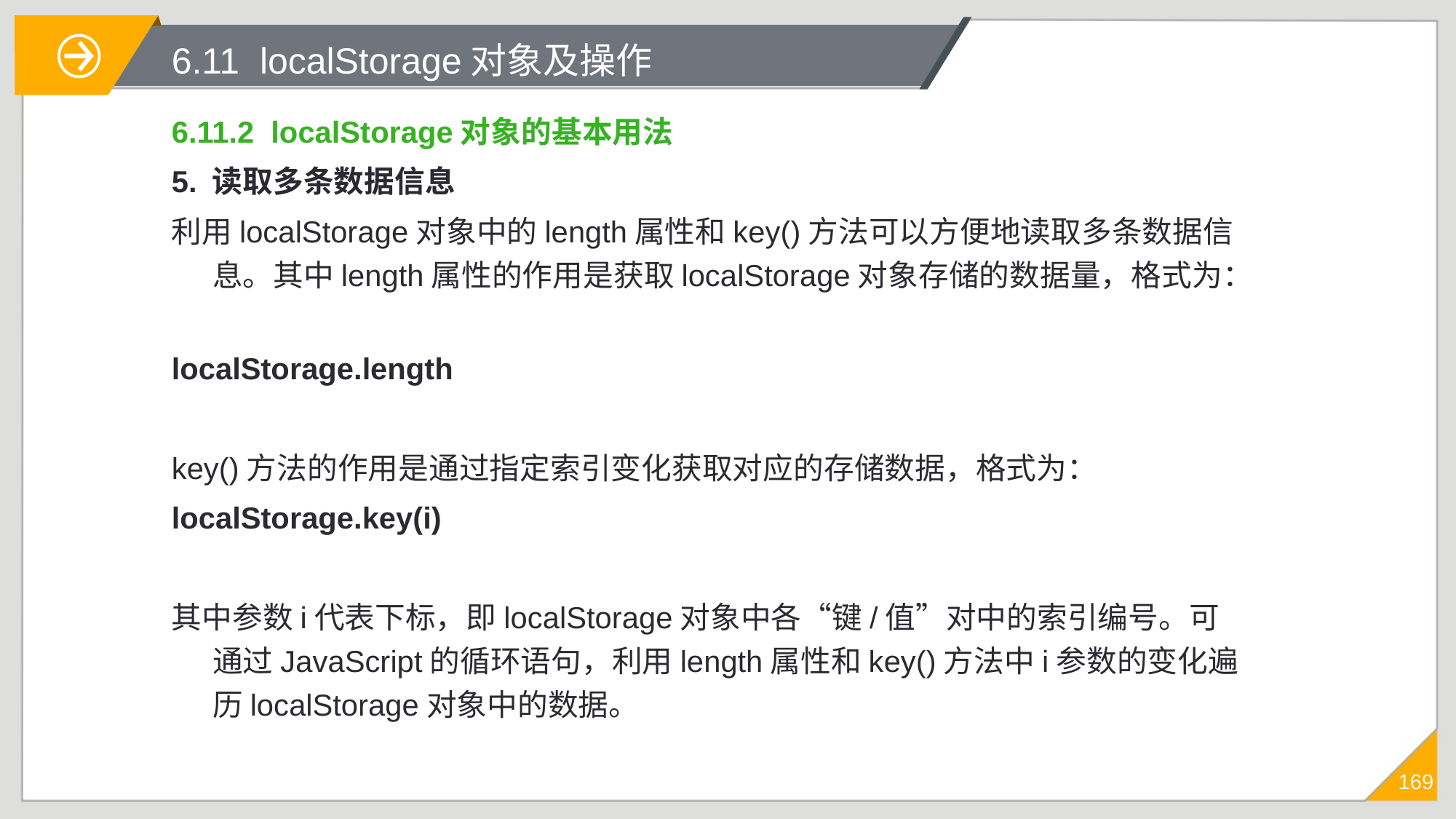

# 6.11  localStorage对象及操作
6.11.2  localStorage对象的基本用法
5. 读取多条数据信息
利用localStorage对象中的length属性和key()方法可以方便地读取多条数据信息。其中length属性的作用是获取localStorage对象存储的数据量，格式为：
localStorage.length

key()方法的作用是通过指定索引变化获取对应的存储数据，格式为：
localStorage.key(i)

其中参数i代表下标，即localStorage对象中各“键/值”对中的索引编号。可通过JavaScript的循环语句，利用length属性和key()方法中i参数的变化遍历localStorage对象中的数据。